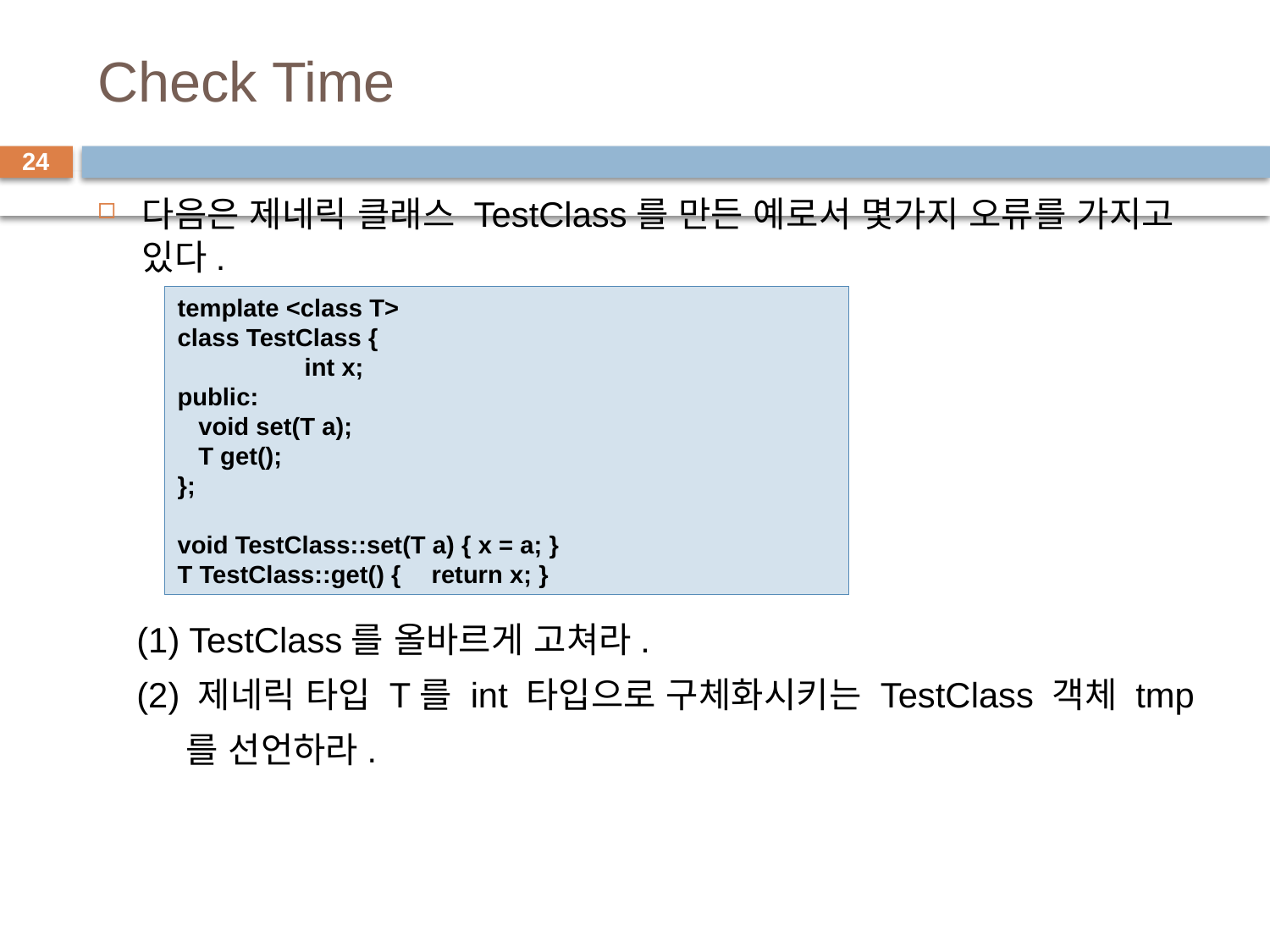

# Check Time
24
다음은 제네릭 클래스 TestClass를 만든 예로서 몇가지 오류를 가지고 있다.

    (1) TestClass를 올바르게 고쳐라.
    (2) 제네릭 타입 T를 int 타입으로 구체화시키는 TestClass 객체 tmp
        를 선언하라.

template <class T>
class TestClass {
	int x;
public:
   void set(T a);
   T get();
};

void TestClass::set(T a) { x = a; }
T TestClass::get() { 	return x; }